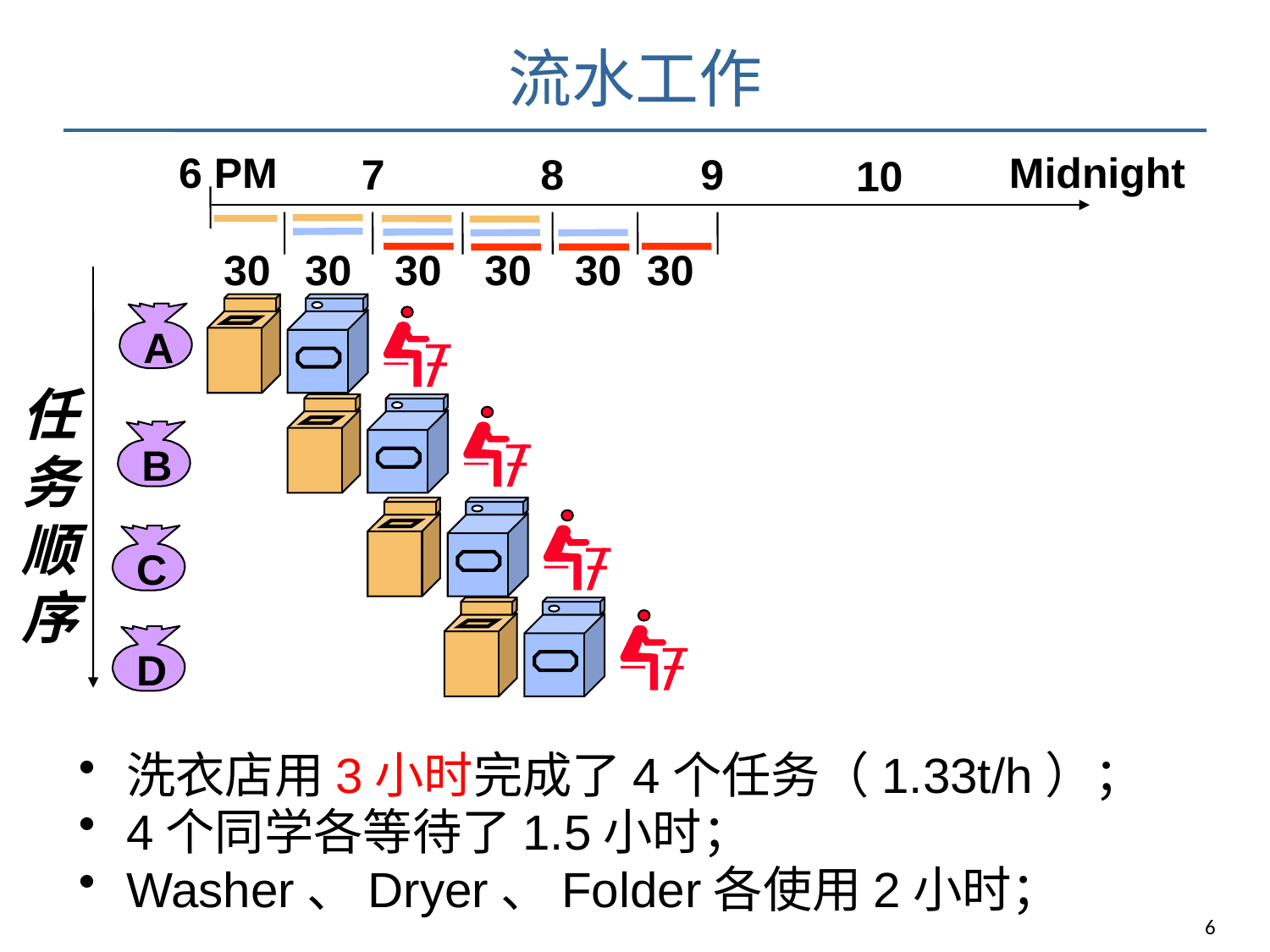

# 流水工作
6 PM
Midnight
7
8
9
10

30
30
30
30
30
30

A

任
务
顺
序

B

C

D
洗衣店用3小时完成了4个任务（1.33t/h）；
4个同学各等待了1.5小时；
Washer、Dryer、Folder各使用2小时；
6